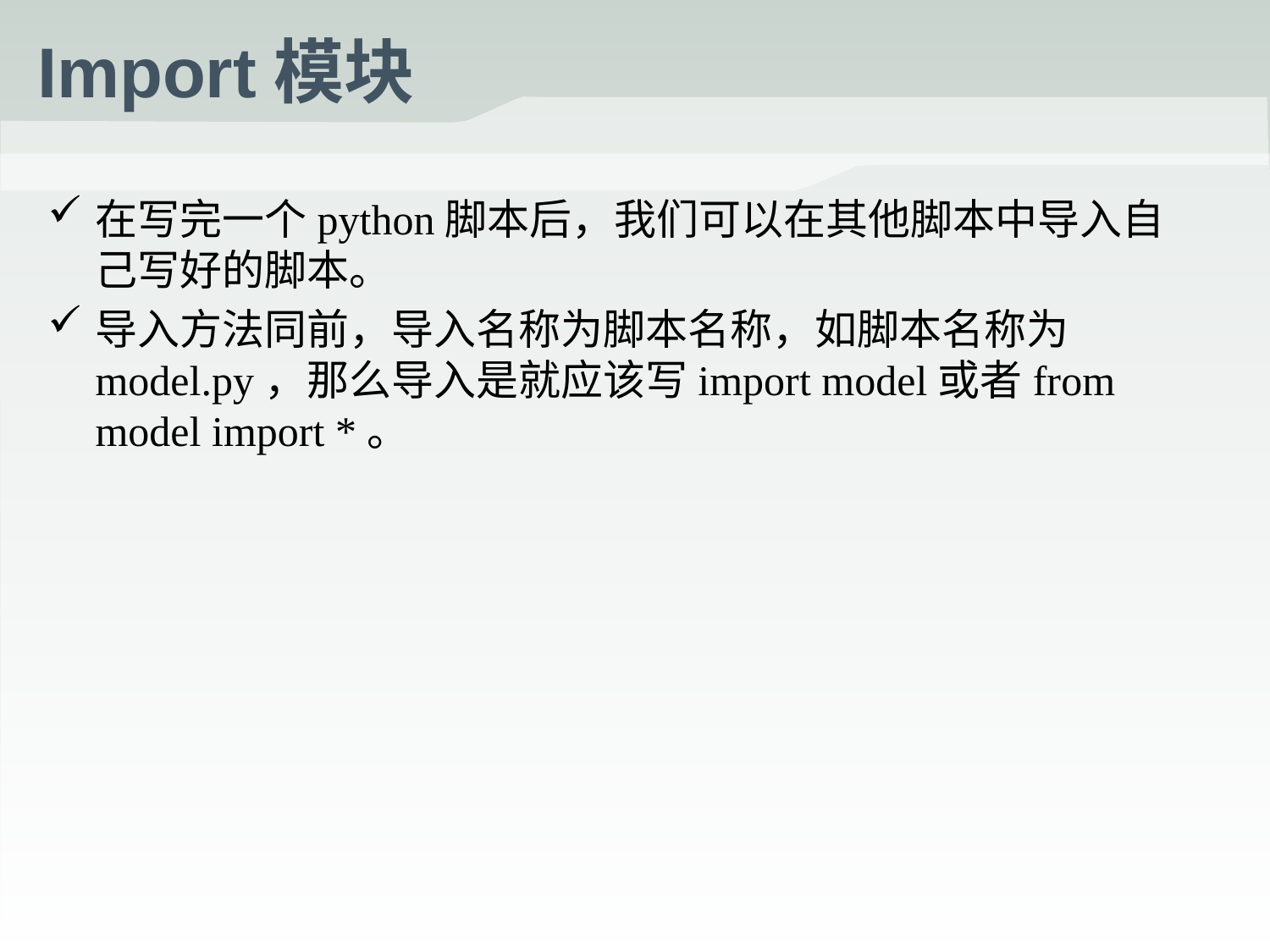

# Import模块
在写完一个python脚本后，我们可以在其他脚本中导入自己写好的脚本。
导入方法同前，导入名称为脚本名称，如脚本名称为model.py，那么导入是就应该写import model或者from model import *。